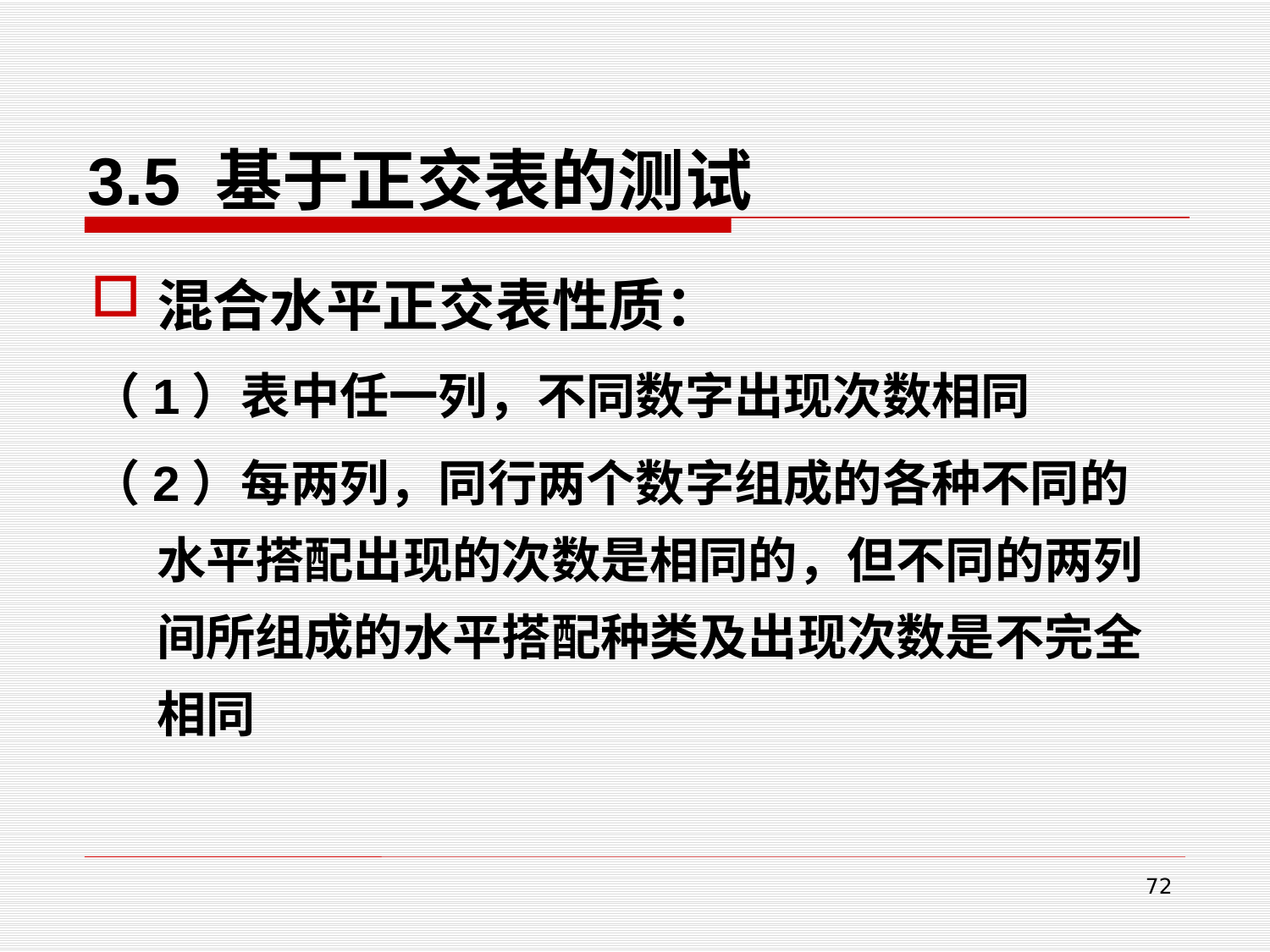

3.5 基于正交表的测试
混合水平正交表性质：
（1）表中任一列，不同数字出现次数相同
（2）每两列，同行两个数字组成的各种不同的水平搭配出现的次数是相同的，但不同的两列间所组成的水平搭配种类及出现次数是不完全相同

72